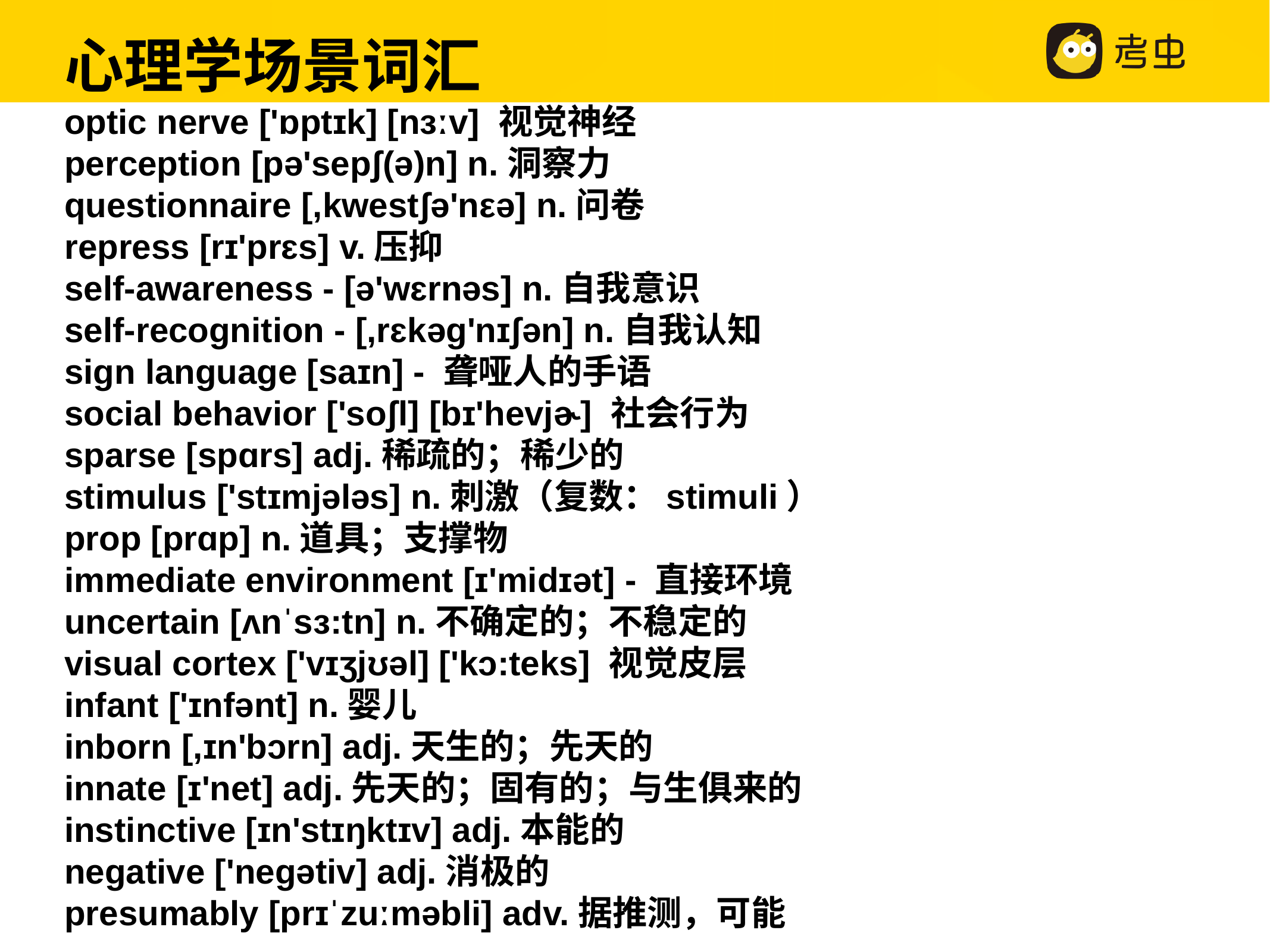

心理学场景词汇
optic nerve ['ɒptɪk] [nɜːv] 视觉神经
perception [pə'sepʃ(ə)n] n.洞察力
questionnaire [,kwestʃə'nεə] n.问卷
repress [rɪ'prɛs] v.压抑
self-awareness - [ə'wɛrnəs] n.自我意识
self-recognition - [,rɛkəɡ'nɪʃən] n.自我认知
sign language [saɪn] - 聋哑人的手语
social behavior ['soʃl] [bɪ'hevjɚ] 社会行为
sparse [spɑrs] adj.稀疏的；稀少的
stimulus ['stɪmjələs] n.刺激（复数：stimuli）
prop [prɑp] n.道具；支撑物
immediate environment [ɪ'midɪət] - 直接环境
uncertain [ʌnˈsɜ:tn] n.不确定的；不稳定的
visual cortex ['vɪʒjʊəl] ['kɔ:teks] 视觉皮层
infant ['ɪnfənt] n.婴儿
inborn [,ɪn'bɔrn] adj.天生的；先天的
innate [ɪ'net] adj.先天的；固有的；与生俱来的
instinctive [ɪn'stɪŋktɪv] adj.本能的
negative ['neɡətiv] adj.消极的
presumably [prɪˈzuːməbli] adv.据推测，可能